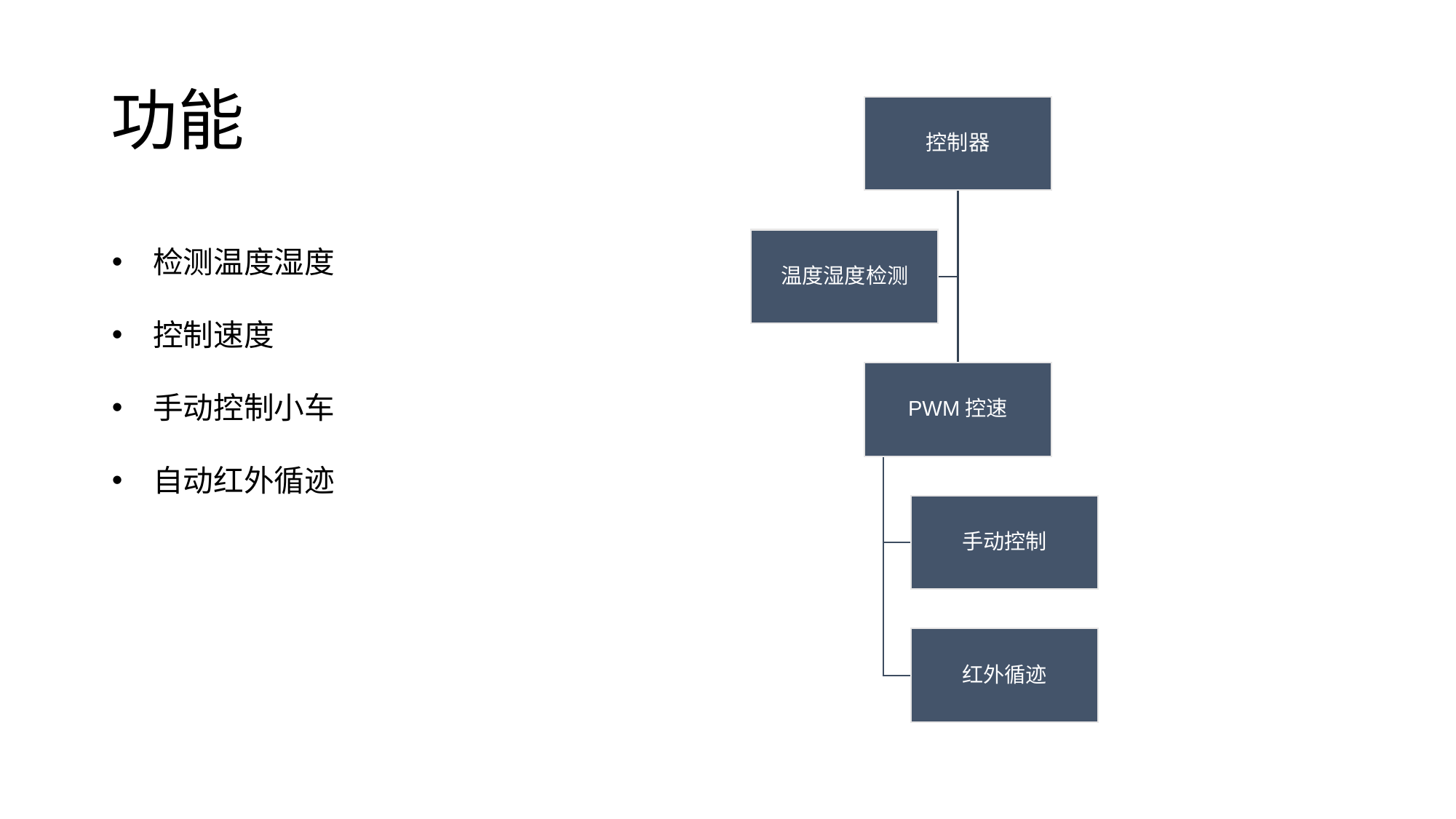

# 功能
控制器
PWM控速
手动控制
红外循迹
温度湿度检测
检测温度湿度

控制速度

手动控制小车

自动红外循迹